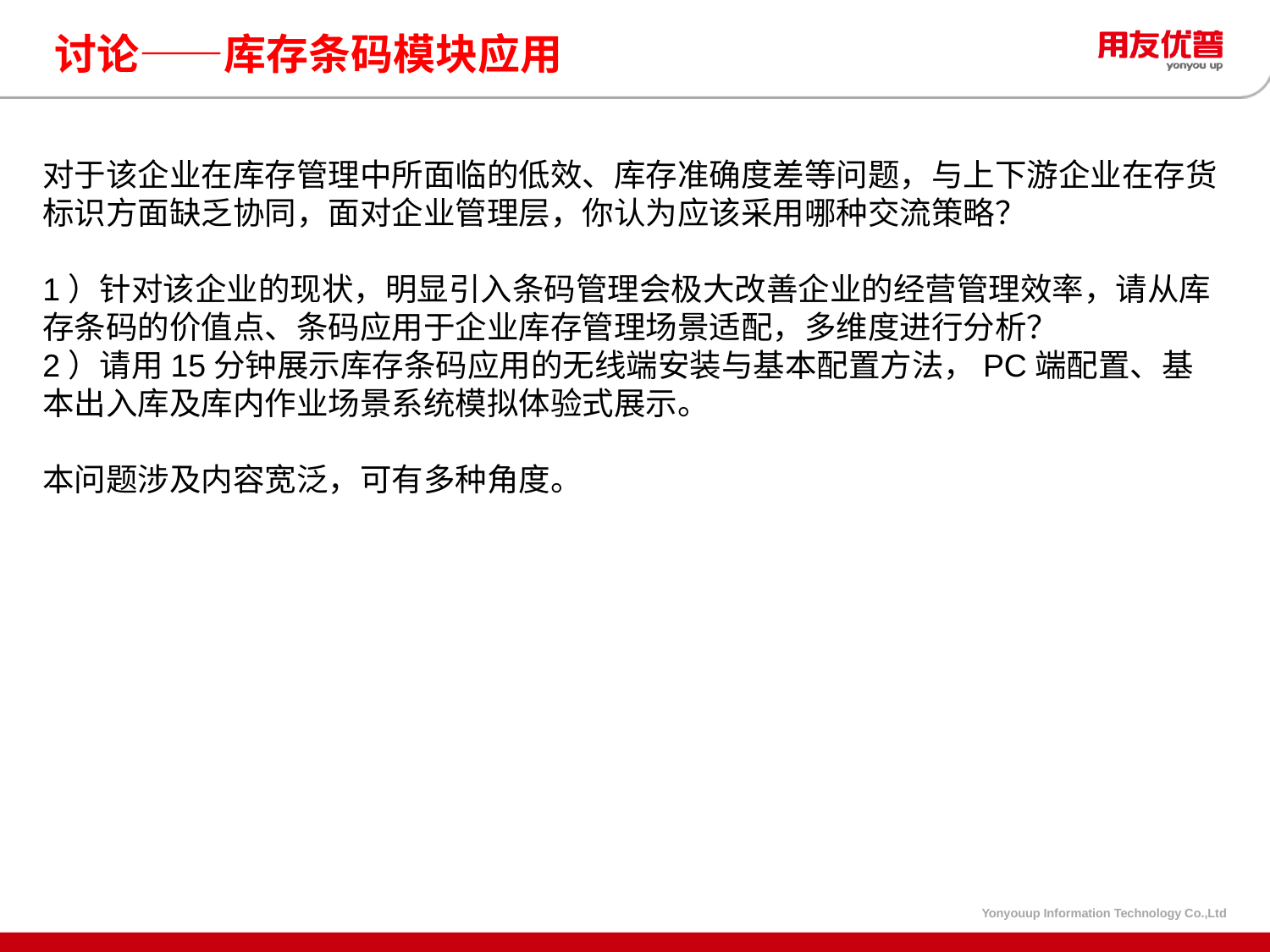

# 讨论——库存条码模块应用
对于该企业在库存管理中所面临的低效、库存准确度差等问题，与上下游企业在存货标识方面缺乏协同，面对企业管理层，你认为应该采用哪种交流策略？

1）针对该企业的现状，明显引入条码管理会极大改善企业的经营管理效率，请从库存条码的价值点、条码应用于企业库存管理场景适配，多维度进行分析？
2）请用15分钟展示库存条码应用的无线端安装与基本配置方法，PC端配置、基本出入库及库内作业场景系统模拟体验式展示。

本问题涉及内容宽泛，可有多种角度。